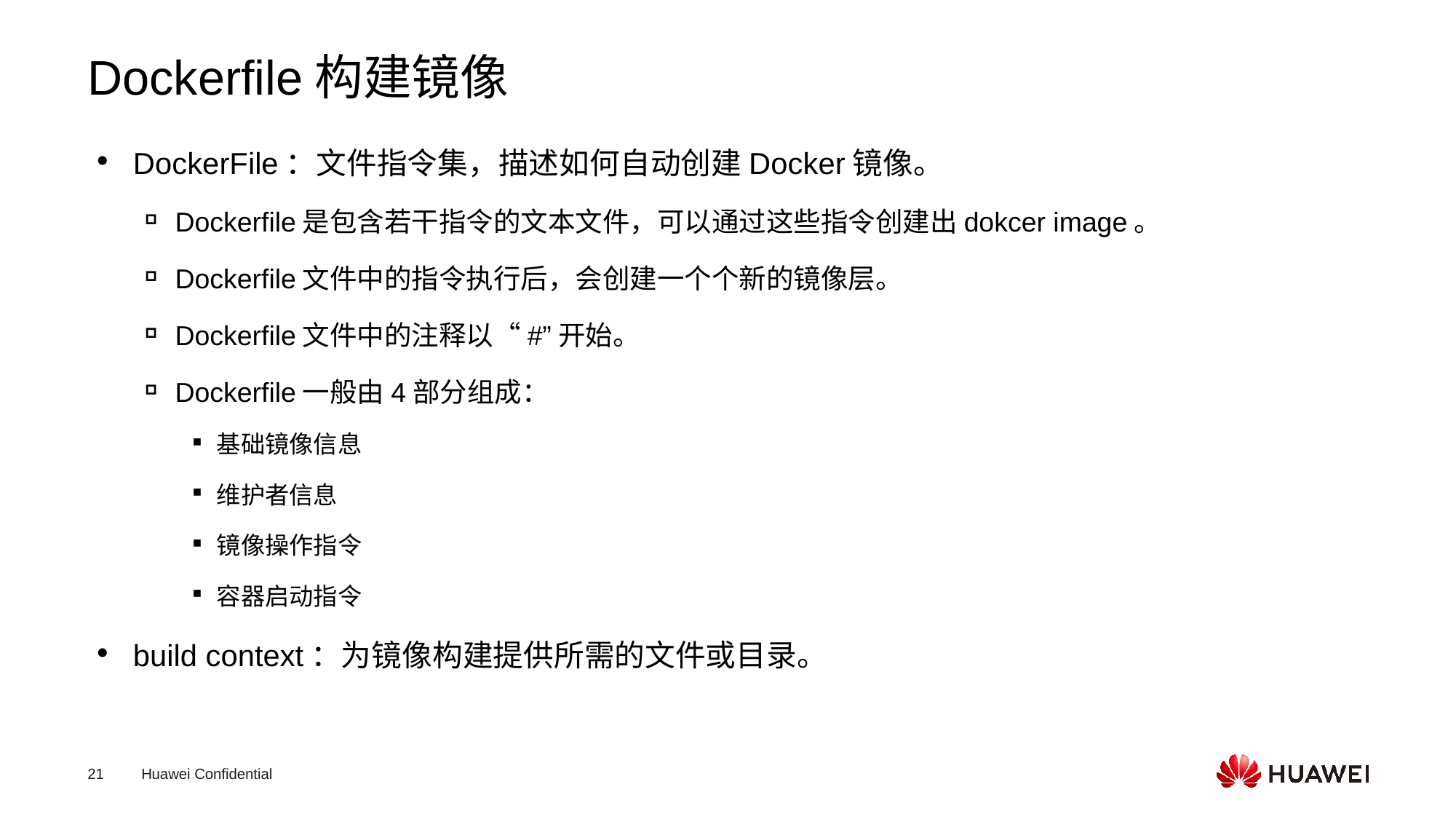

# Dockerfile构建镜像
DockerFile：文件指令集，描述如何自动创建Docker镜像。
Dockerfile是包含若干指令的文本文件，可以通过这些指令创建出dokcer image。
Dockerfile文件中的指令执行后，会创建一个个新的镜像层。
Dockerfile文件中的注释以“#”开始。
Dockerfile一般由4部分组成：
基础镜像信息
维护者信息
镜像操作指令
容器启动指令
build context：为镜像构建提供所需的文件或目录。